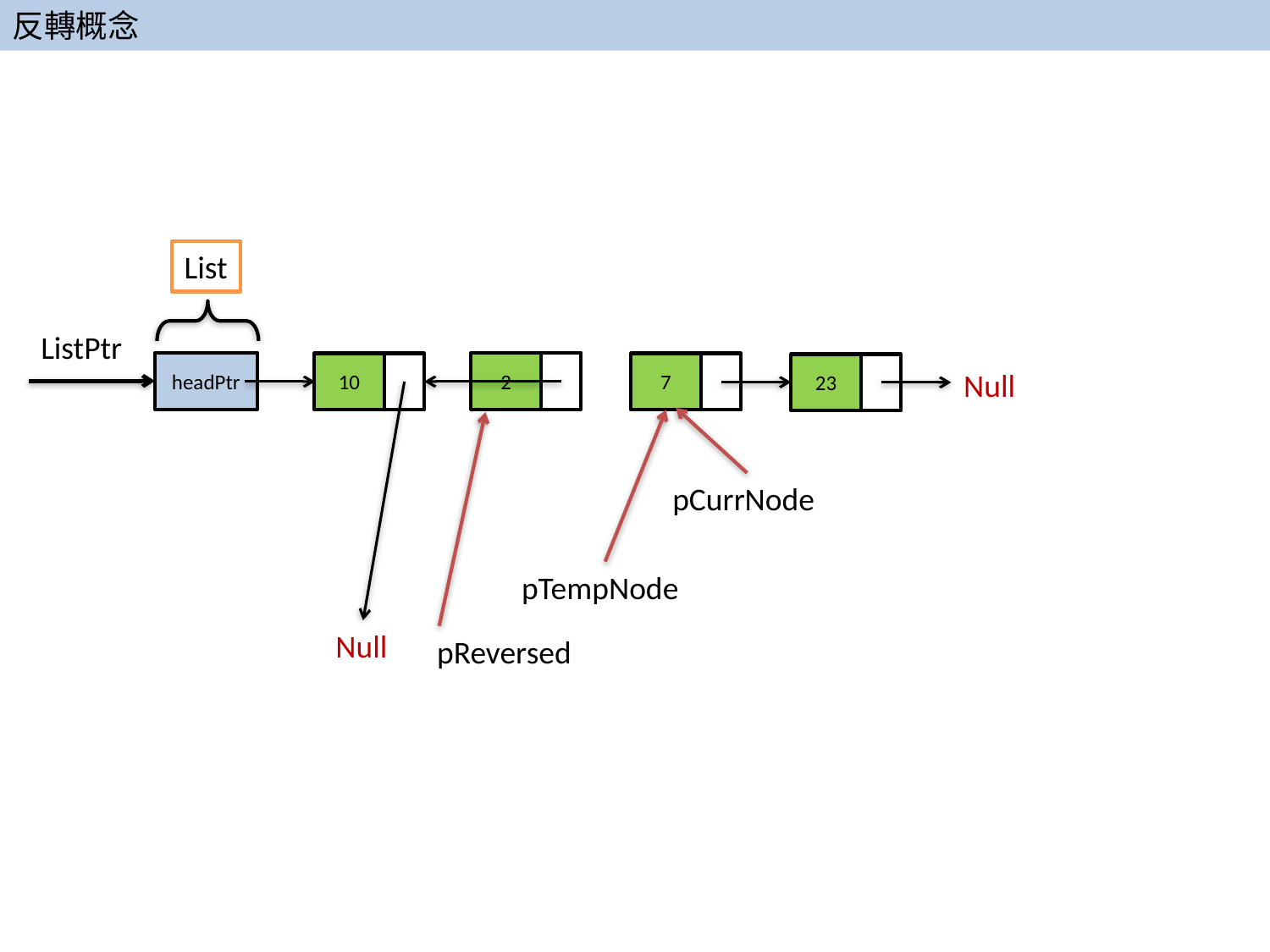

反轉概念
List

ListPtr

2
headPtr

10

7
23

Null
pCurrNode
pTempNode
Null
pReversed